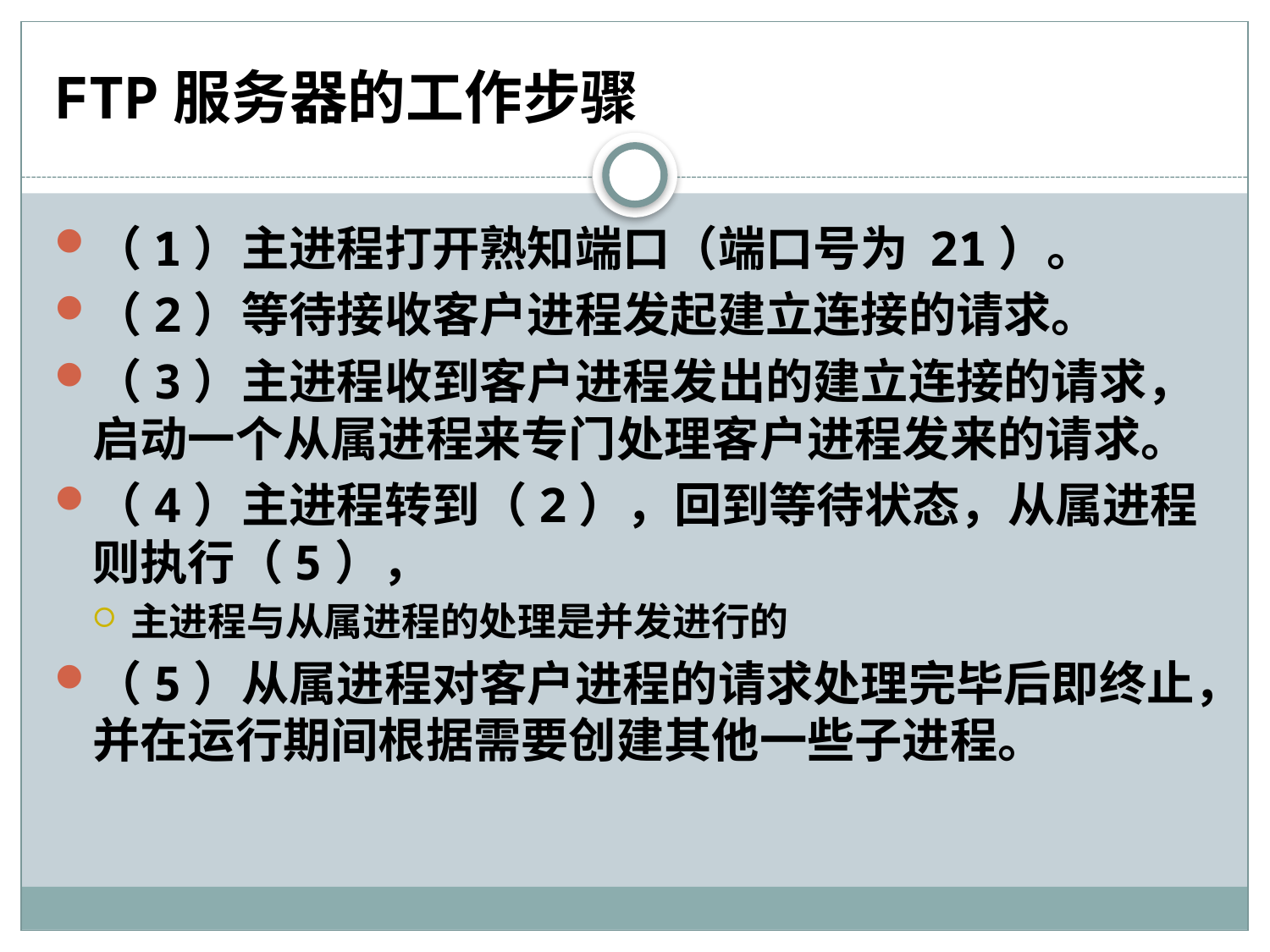

# FTP服务器的工作步骤
（1）主进程打开熟知端口（端口号为 21）。
（2）等待接收客户进程发起建立连接的请求。
（3）主进程收到客户进程发出的建立连接的请求，启动一个从属进程来专门处理客户进程发来的请求。
（4）主进程转到（2），回到等待状态，从属进程则执行（5），
主进程与从属进程的处理是并发进行的
（5）从属进程对客户进程的请求处理完毕后即终止，并在运行期间根据需要创建其他一些子进程。